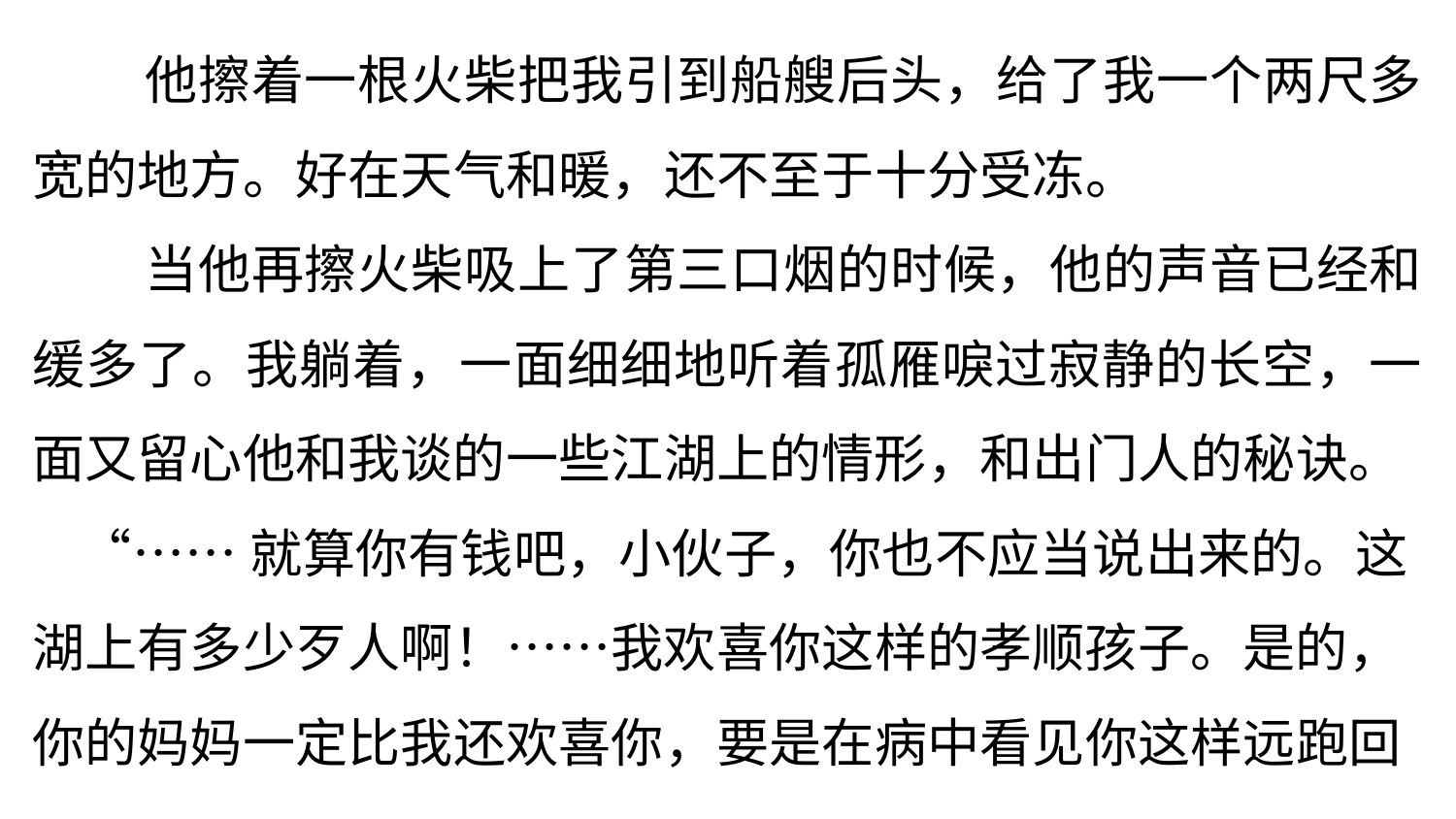

他擦着一根火柴把我引到船艘后头，给了我一个两尺多宽的地方。好在天气和暖，还不至于十分受冻。
        当他再擦火柴吸上了第三口烟的时候，他的声音已经和缓多了。我躺着，一面细细地听着孤雁唳过寂静的长空，一面又留心他和我谈的一些江湖上的情形，和出门人的秘诀。
    “……就算你有钱吧，小伙子，你也不应当说出来的。这湖上有多少歹人啊！……我欢喜你这样的孝顺孩子。是的，你的妈妈一定比我还欢喜你，要是在病中看见你这样远跑回